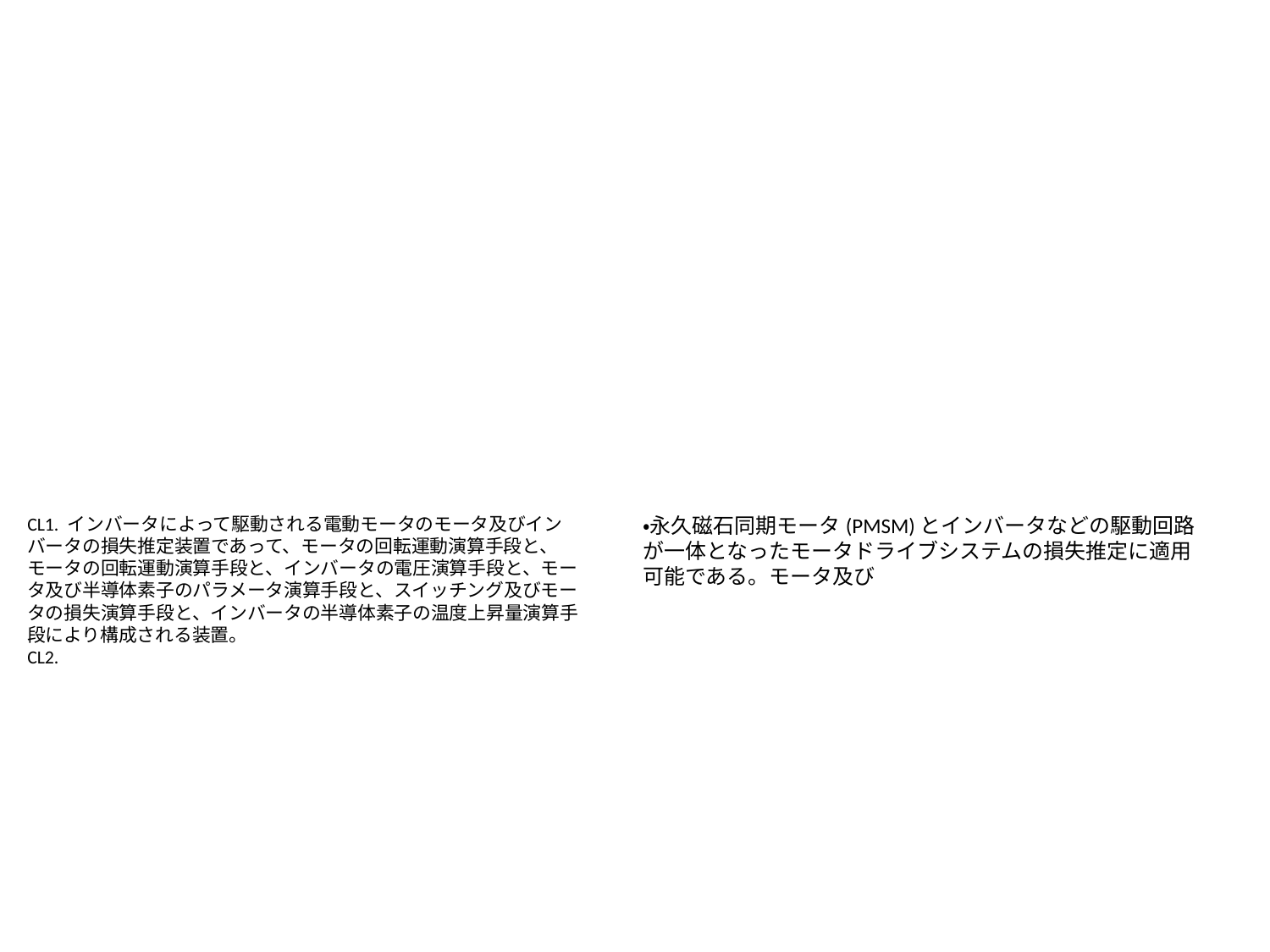

CL1. インバータによって駆動される電動モータのモータ及びインバータの損失推定装置であって、モータの回転運動演算手段と、モータの回転運動演算手段と、インバータの電圧演算手段と、モータ及び半導体素子のパラメータ演算手段と、スイッチング及びモータの損失演算手段と、インバータの半導体素子の温度上昇量演算手段により構成される装置。
CL2.
・永久磁石同期モータ(PMSM)とインバータなどの駆動回路が一体となったモータドライブシステムの損失推定に適用可能である。モータ及び